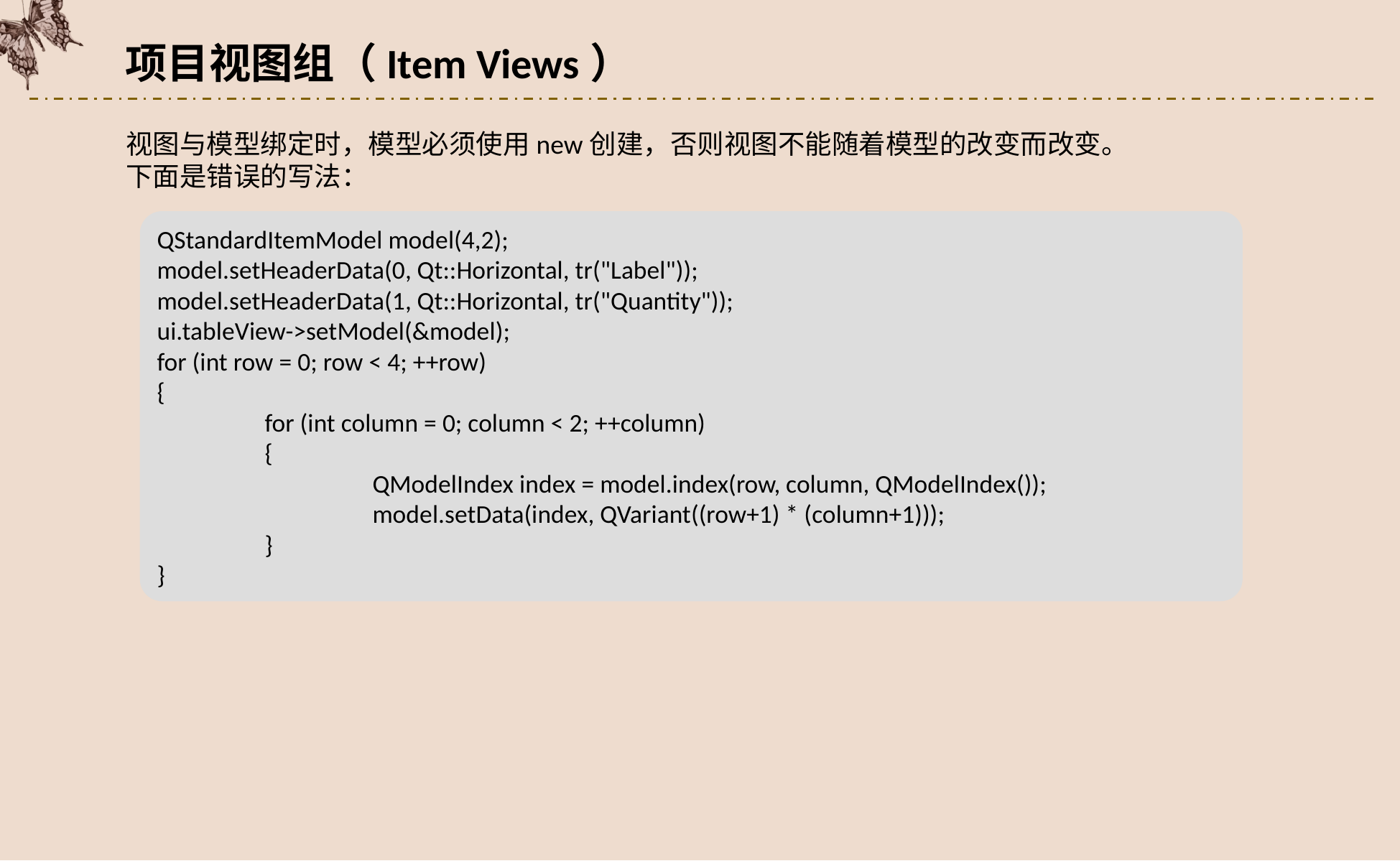

项目视图组（Item Views）
视图与模型绑定时，模型必须使用new创建，否则视图不能随着模型的改变而改变。
下面是错误的写法：
QStandardItemModel model(4,2);
model.setHeaderData(0, Qt::Horizontal, tr("Label"));
model.setHeaderData(1, Qt::Horizontal, tr("Quantity"));
ui.tableView->setModel(&model);
for (int row = 0; row < 4; ++row)
{
	for (int column = 0; column < 2; ++column)
	{
		QModelIndex index = model.index(row, column, QModelIndex());
		model.setData(index, QVariant((row+1) * (column+1)));
	}
}